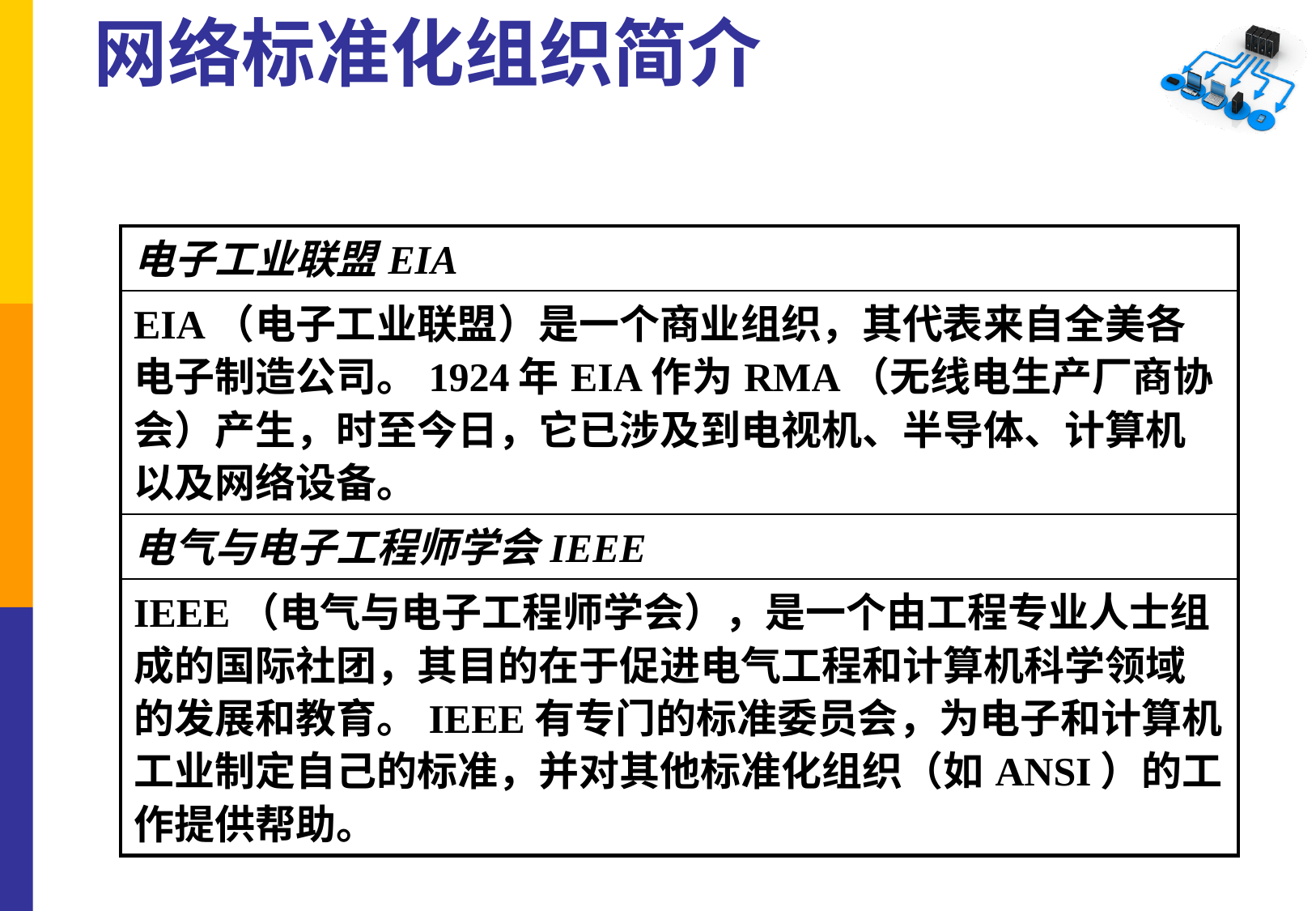

# 网络标准化组织简介
| 电子工业联盟EIA |
| --- |
| EIA（电子工业联盟）是一个商业组织，其代表来自全美各电子制造公司。1924年EIA作为RMA（无线电生产厂商协会）产生，时至今日，它已涉及到电视机、半导体、计算机以及网络设备。 |
| 电气与电子工程师学会IEEE |
| IEEE（电气与电子工程师学会），是一个由工程专业人士组成的国际社团，其目的在于促进电气工程和计算机科学领域的发展和教育。IEEE有专门的标准委员会，为电子和计算机工业制定自己的标准，并对其他标准化组织（如ANSI）的工作提供帮助。 |